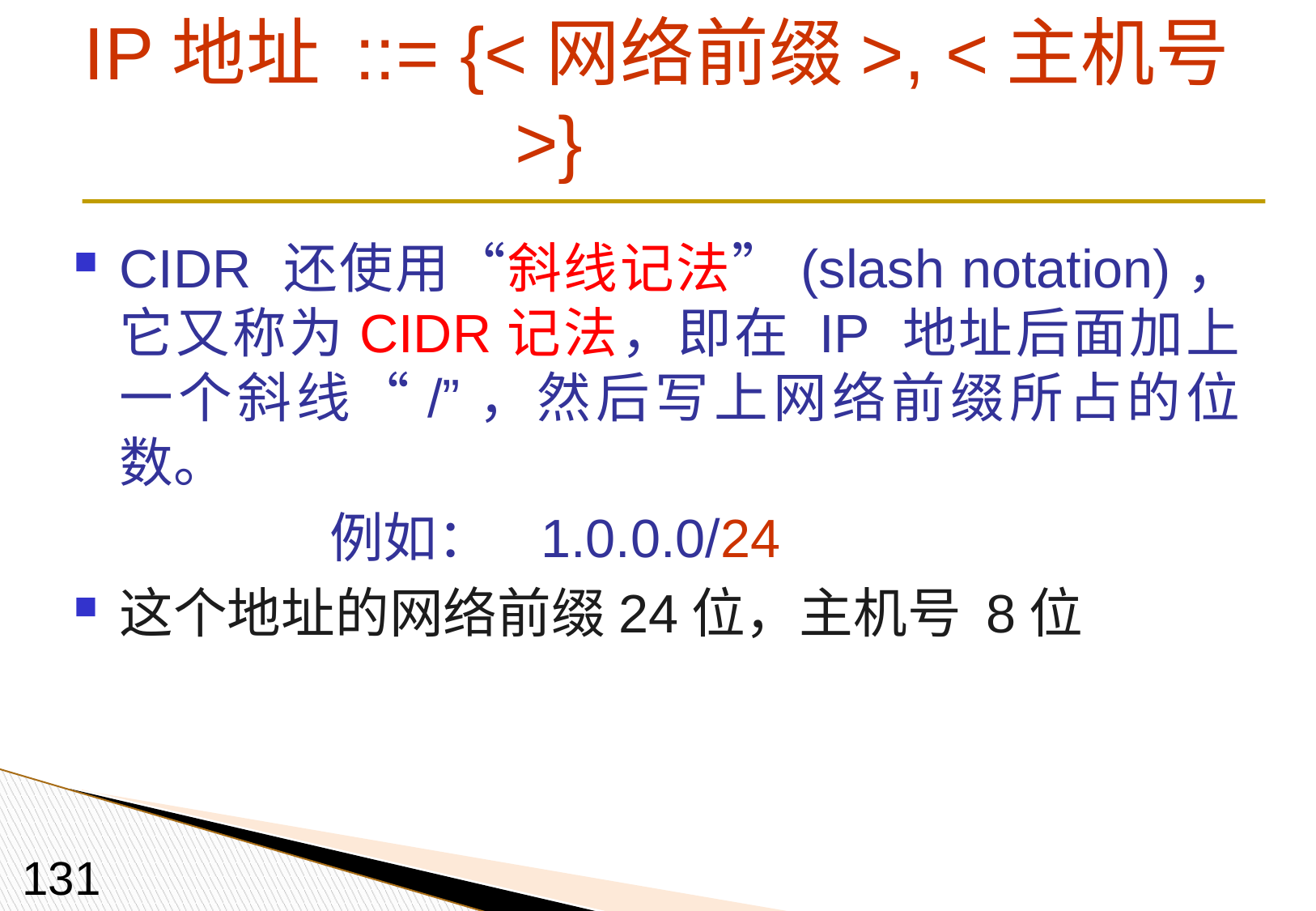

# IP地址 ::= {<网络前缀>, <主机号>}
CIDR 还使用“斜线记法”(slash notation)，它又称为CIDR记法，即在 IP 地址后面加上一个斜线“/”，然后写上网络前缀所占的位数。
                    例如：   1.0.0.0/24
这个地址的网络前缀24位，主机号 8位
131